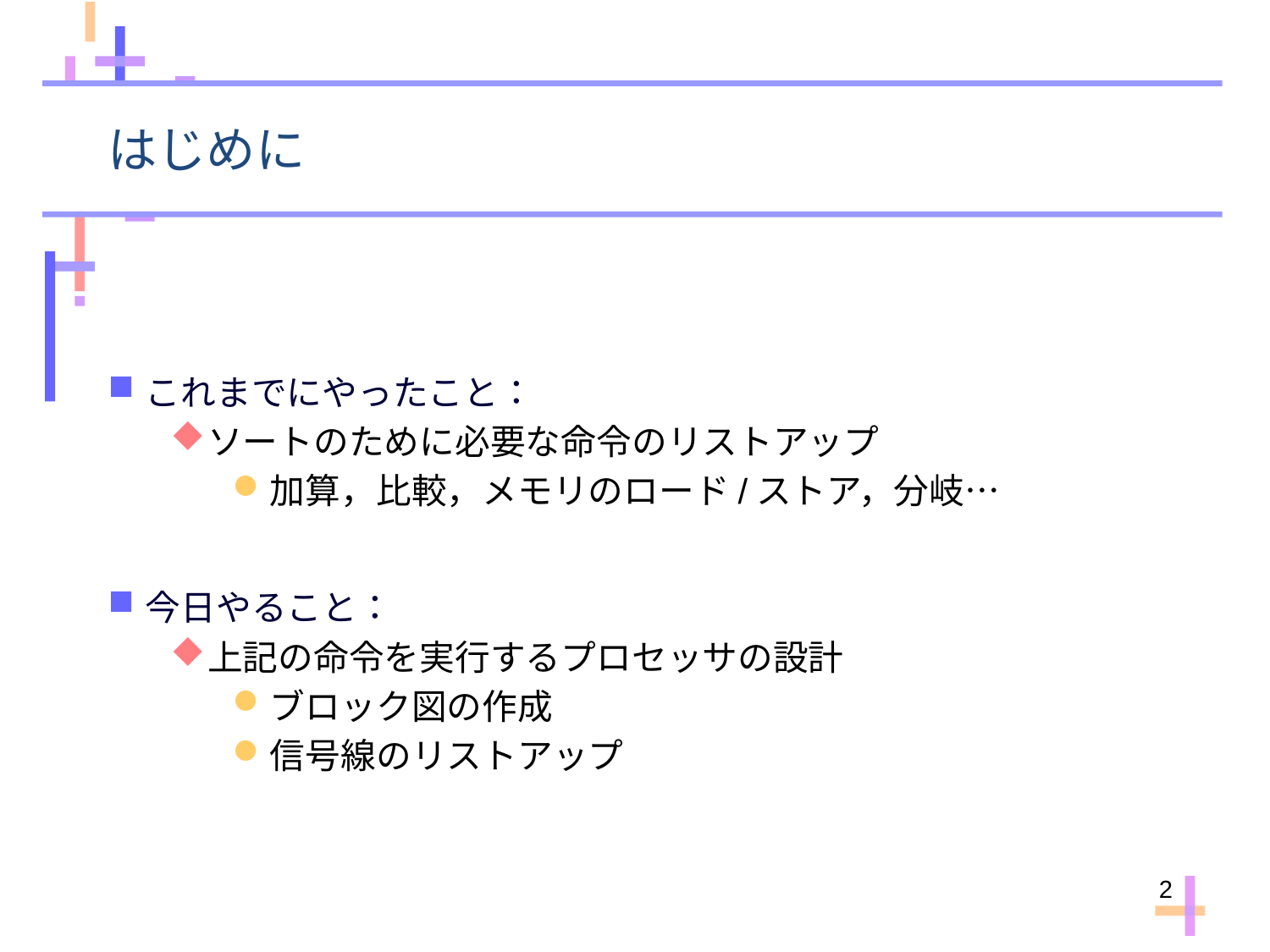

# はじめに
これまでにやったこと：
ソートのために必要な命令のリストアップ
加算，比較，メモリのロード/ストア，分岐…

今日やること：
上記の命令を実行するプロセッサの設計
ブロック図の作成
信号線のリストアップ
2